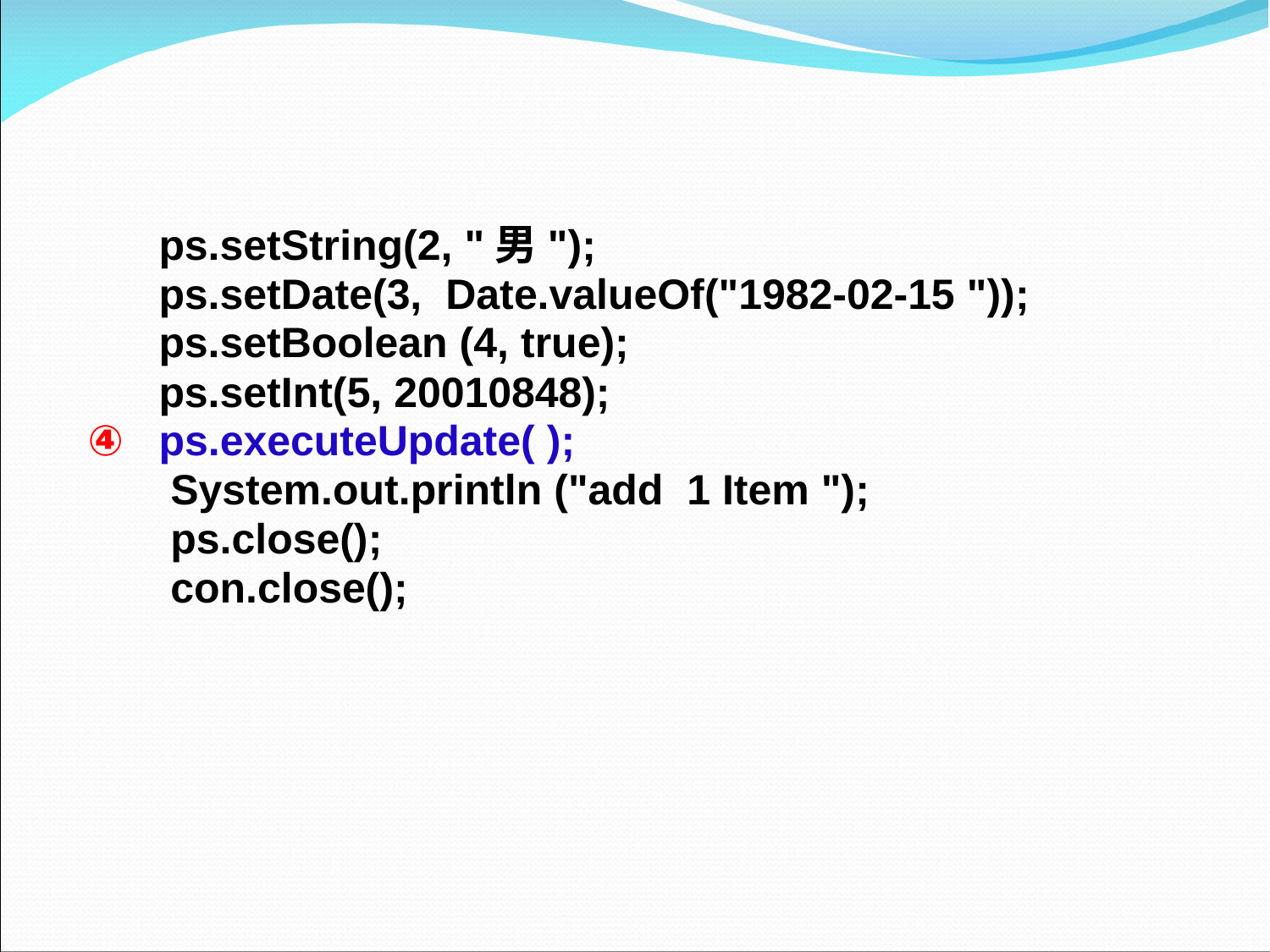

ps.setString(2, "男");
      ps.setDate(3,  Date.valueOf("1982-02-15 "));
      ps.setBoolean (4, true);
      ps.setInt(5, 20010848);
④   ps.executeUpdate( );
       System.out.println ("add  1 Item ");
       ps.close();
       con.close();